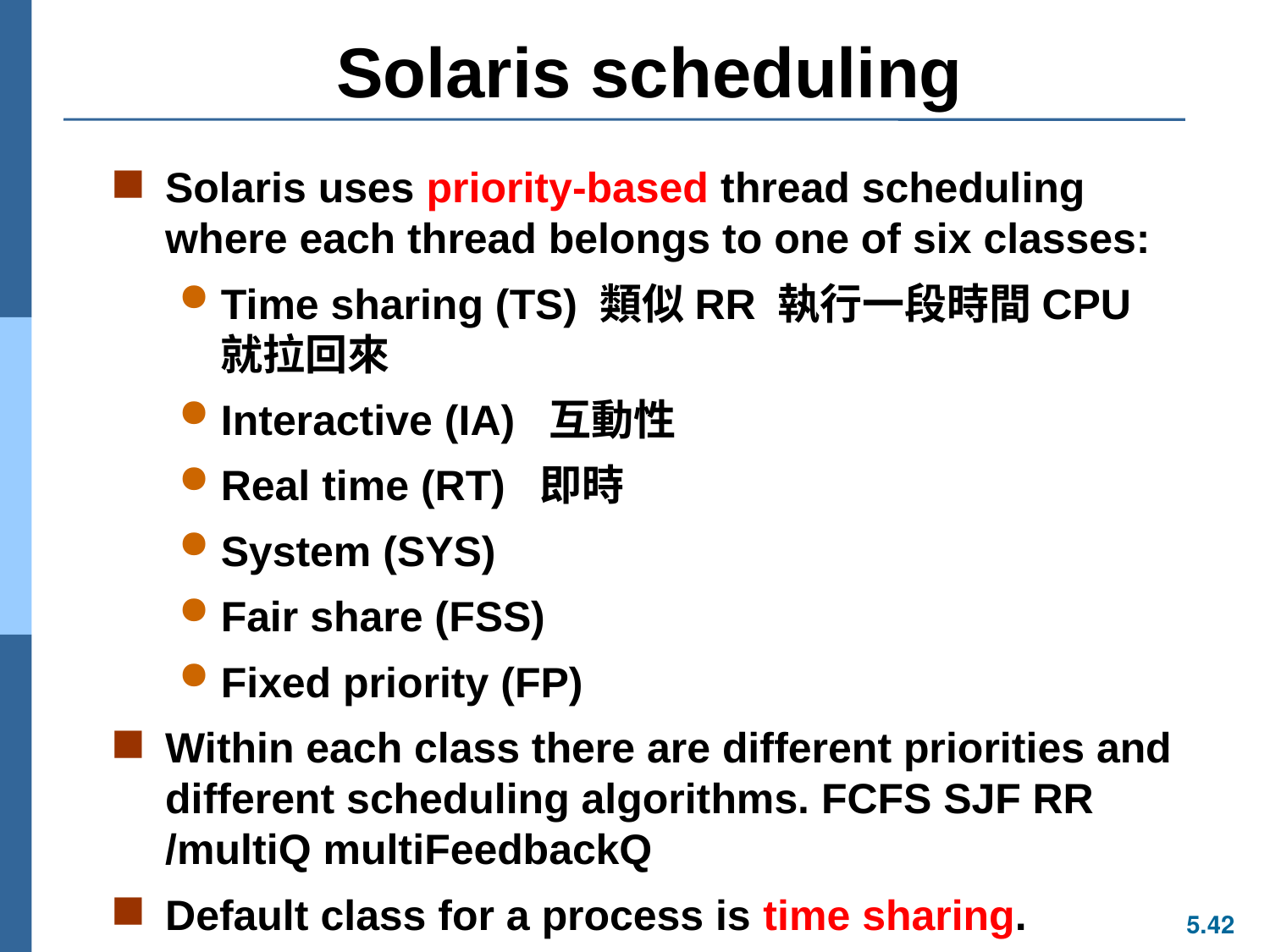

# Solaris scheduling
Solaris uses priority-based thread scheduling where each thread belongs to one of six classes:
Time sharing (TS) 類似RR 執行一段時間CPU就拉回來
Interactive (IA)  互動性
Real time (RT)  即時
System (SYS)
Fair share (FSS)
Fixed priority (FP)
Within each class there are different priorities and different scheduling algorithms. FCFS SJF RR /multiQ multiFeedbackQ
Default class for a process is time sharing.